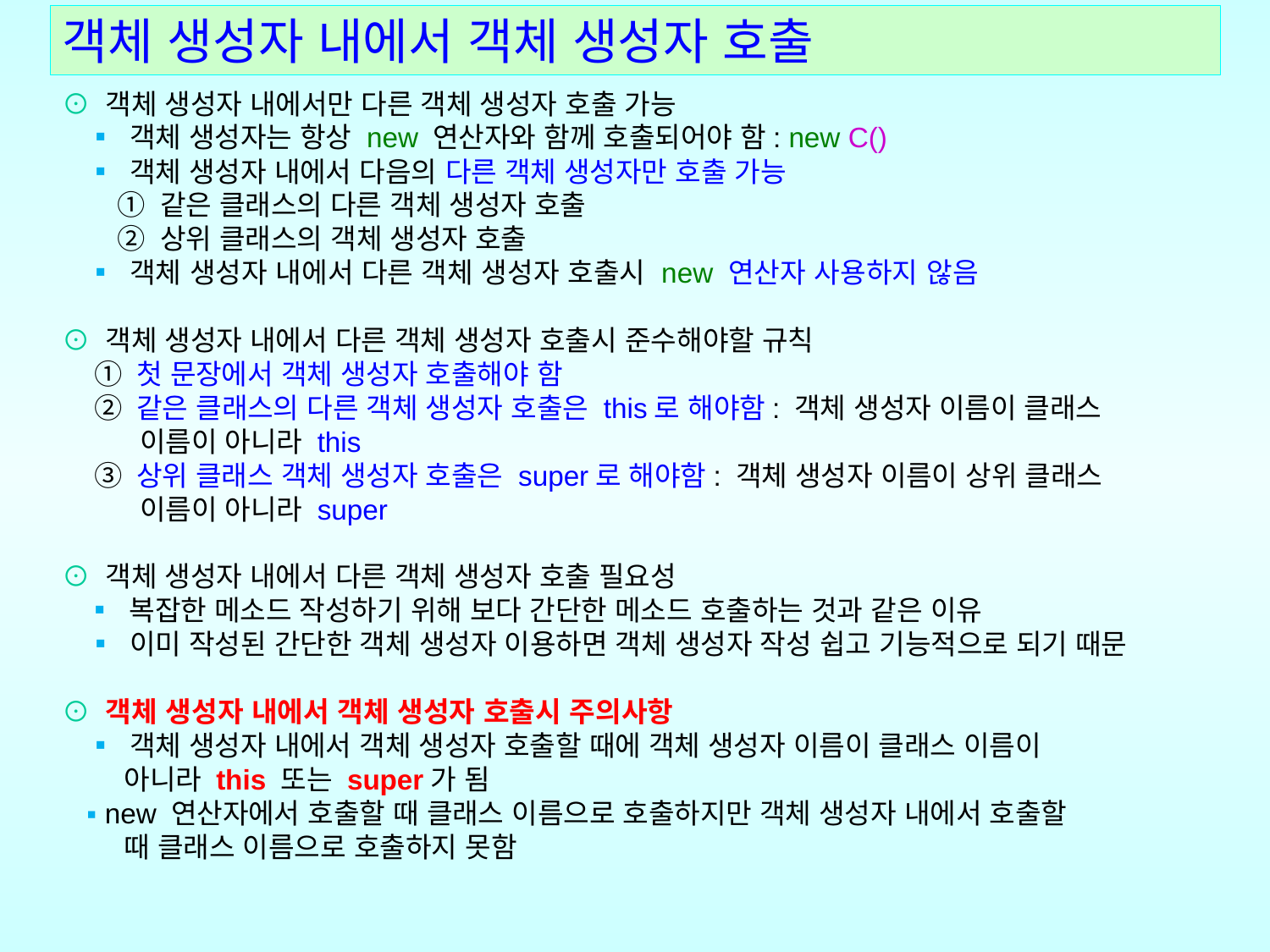

# 객체 생성자 내에서 객체 생성자 호출
⊙ 객체 생성자 내에서만 다른 객체 생성자 호출 가능
   ▪ 객체 생성자는 항상 new 연산자와 함께 호출되어야 함: new C()
   ▪ 객체 생성자 내에서 다음의 다른 객체 생성자만 호출 가능
       ① 같은 클래스의 다른 객체 생성자 호출
       ② 상위 클래스의 객체 생성자 호출
   ▪ 객체 생성자 내에서 다른 객체 생성자 호출시 new 연산자 사용하지 않음

⊙ 객체 생성자 내에서 다른 객체 생성자 호출시 준수해야할 규칙
    ① 첫 문장에서 객체 생성자 호출해야 함
    ② 같은 클래스의 다른 객체 생성자 호출은 this로 해야함: 객체 생성자 이름이 클래스
         이름이 아니라 this
    ③ 상위 클래스 객체 생성자 호출은 super로 해야함: 객체 생성자 이름이 상위 클래스
         이름이 아니라 super

⊙ 객체 생성자 내에서 다른 객체 생성자 호출 필요성
   ▪ 복잡한 메소드 작성하기 위해 보다 간단한 메소드 호출하는 것과 같은 이유
   ▪ 이미 작성된 간단한 객체 생성자 이용하면 객체 생성자 작성 쉽고 기능적으로 되기 때문

⊙ 객체 생성자 내에서 객체 생성자 호출시 주의사항
   ▪ 객체 생성자 내에서 객체 생성자 호출할 때에 객체 생성자 이름이 클래스 이름이
       아니라 this 또는 super가 됨
   ▪ new 연산자에서 호출할 때 클래스 이름으로 호출하지만 객체 생성자 내에서 호출할
       때 클래스 이름으로 호출하지 못함